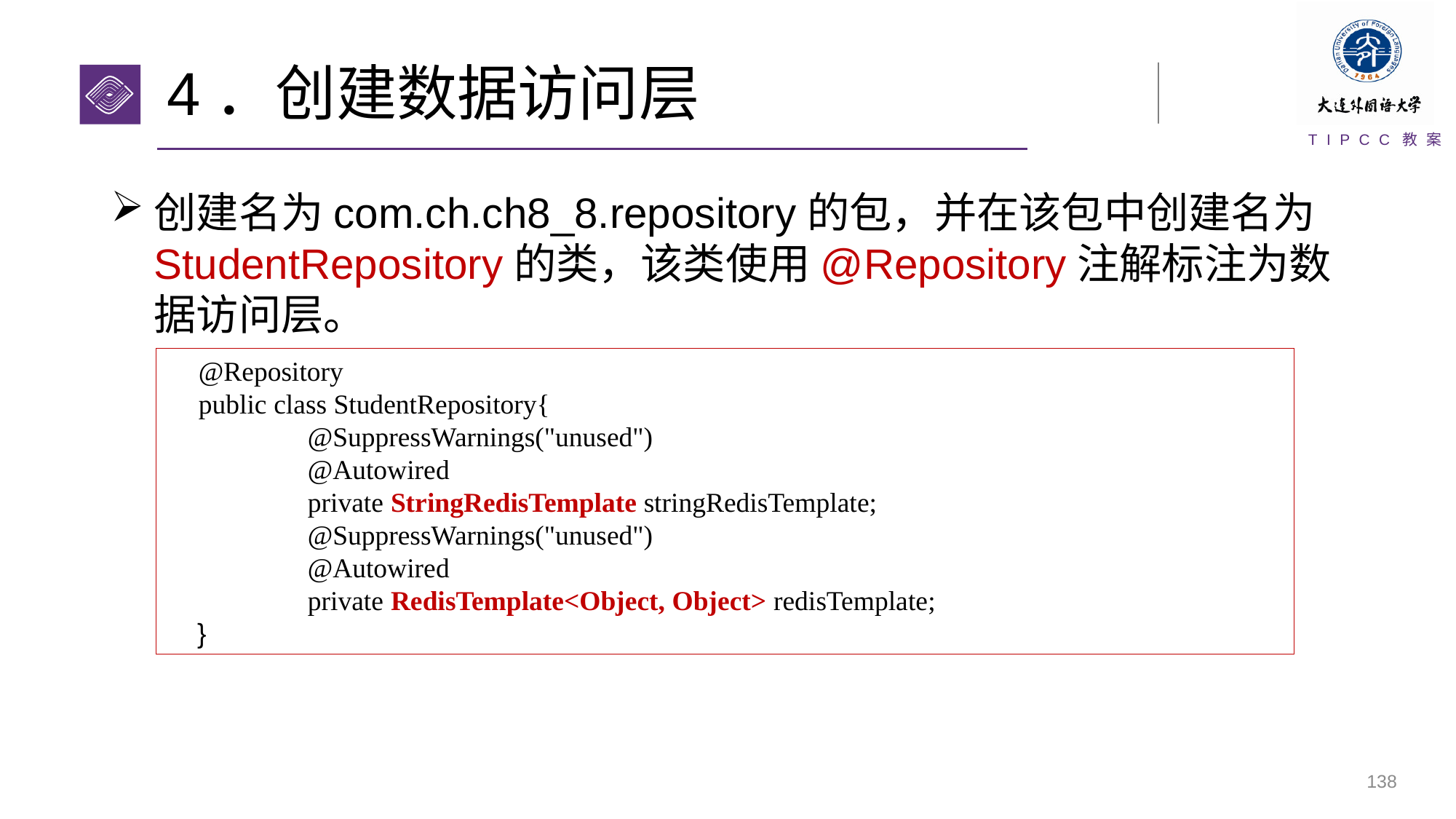

# 4．创建数据访问层
创建名为com.ch.ch8_8.repository的包，并在该包中创建名为StudentRepository的类，该类使用@Repository注解标注为数据访问层。
@Repository
public class StudentRepository{
	@SuppressWarnings("unused")
	@Autowired
	private StringRedisTemplate stringRedisTemplate;
	@SuppressWarnings("unused")
	@Autowired
	private RedisTemplate<Object, Object> redisTemplate;
    }
138